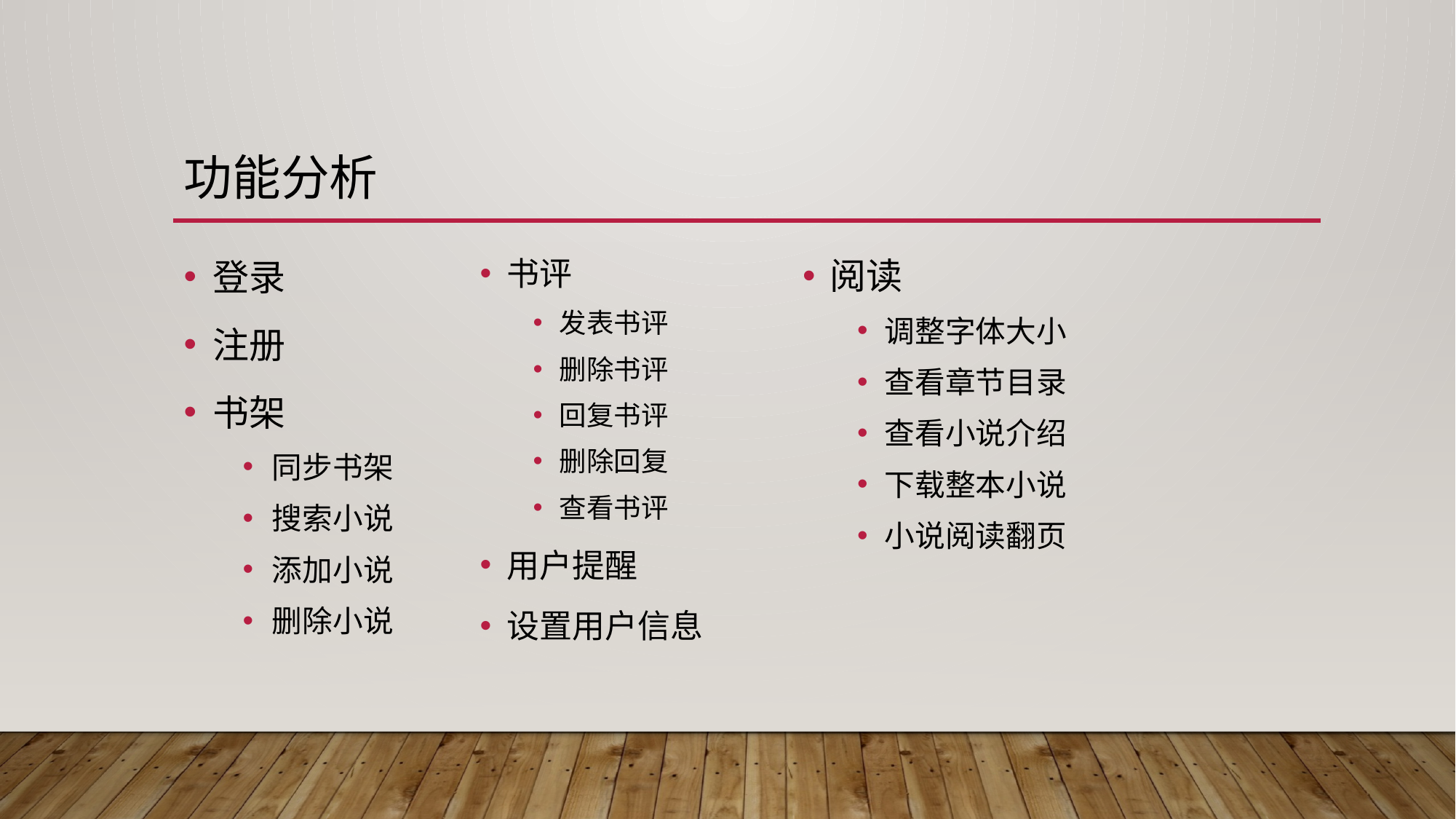

# 功能分析
阅读
调整字体大小
查看章节目录
查看小说介绍
下载整本小说
小说阅读翻页
书评
发表书评
删除书评
回复书评
删除回复
查看书评
用户提醒
设置用户信息

登录
注册
书架
同步书架
搜索小说
添加小说
删除小说